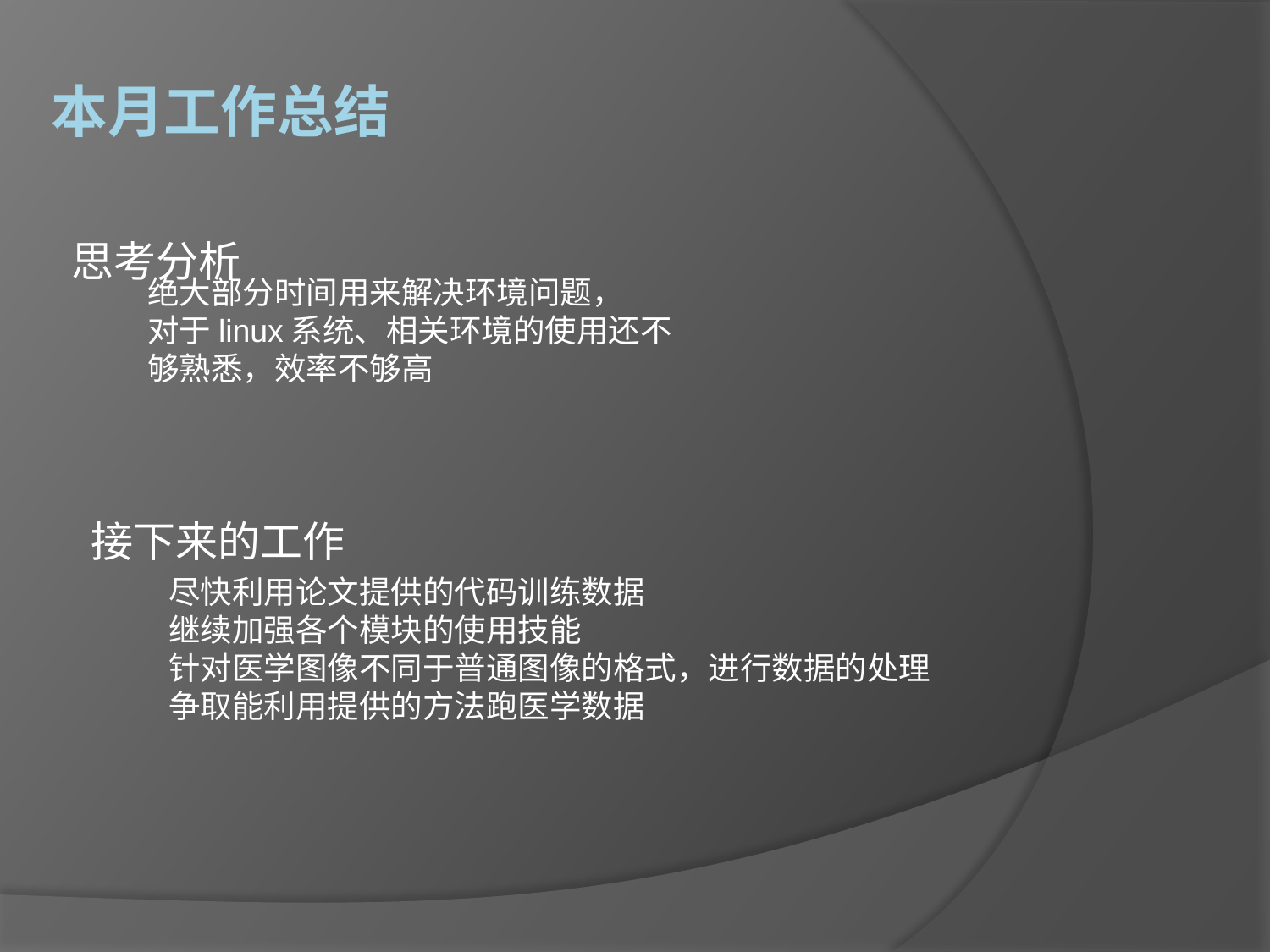

# 本月工作总结
思考分析
绝大部分时间用来解决环境问题，
对于linux系统、相关环境的使用还不够熟悉，效率不够高
接下来的工作
尽快利用论文提供的代码训练数据
继续加强各个模块的使用技能
针对医学图像不同于普通图像的格式，进行数据的处理
争取能利用提供的方法跑医学数据